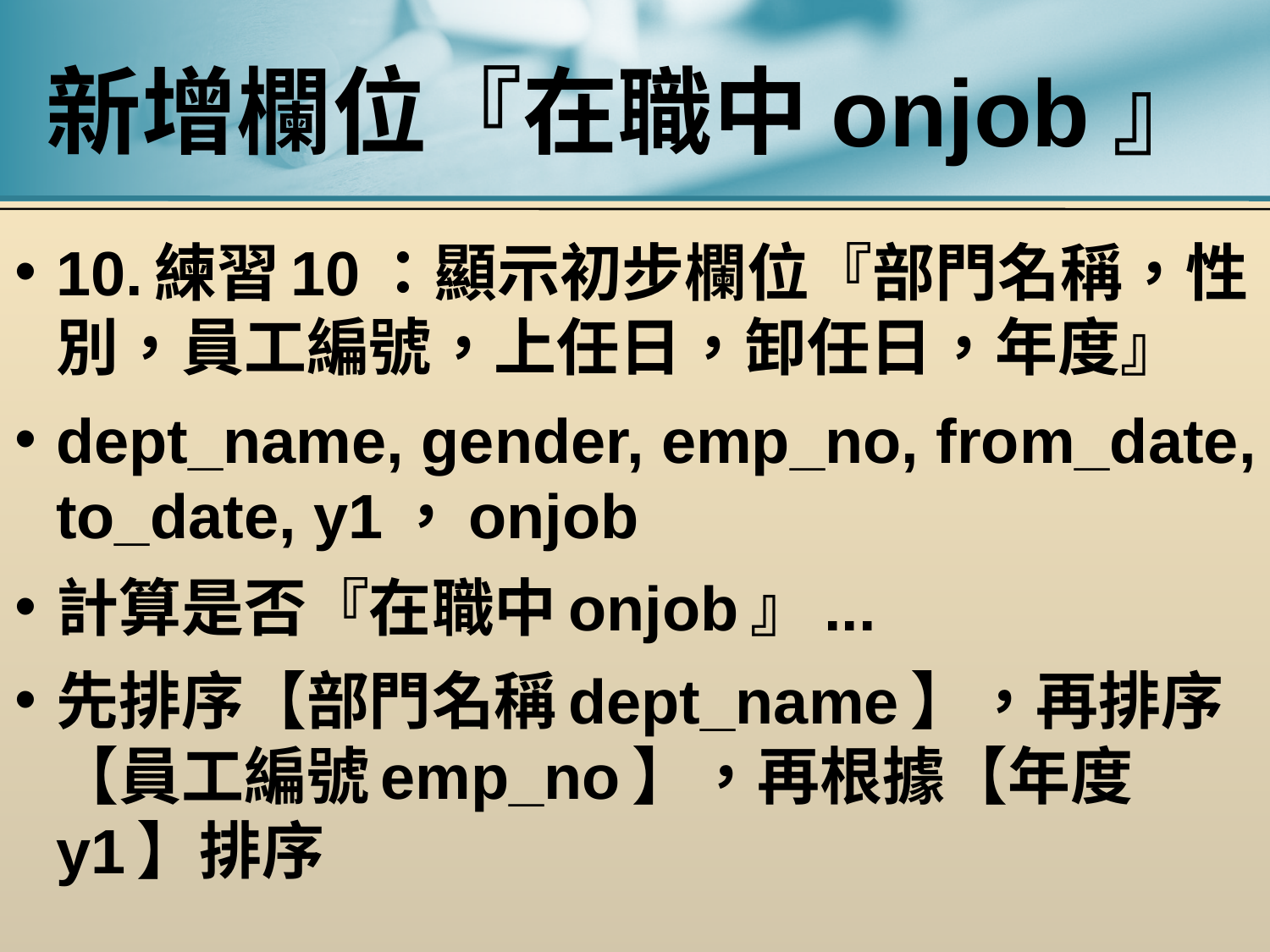

# 新增欄位『在職中onjob』
10.練習10：顯示初步欄位『部門名稱，性別，員工編號，上任日，卸任日，年度』
dept_name, gender, emp_no, from_date, to_date, y1，onjob
計算是否『在職中onjob』...
先排序【部門名稱dept_name】，再排序【員工編號emp_no】，再根據【年度y1】排序